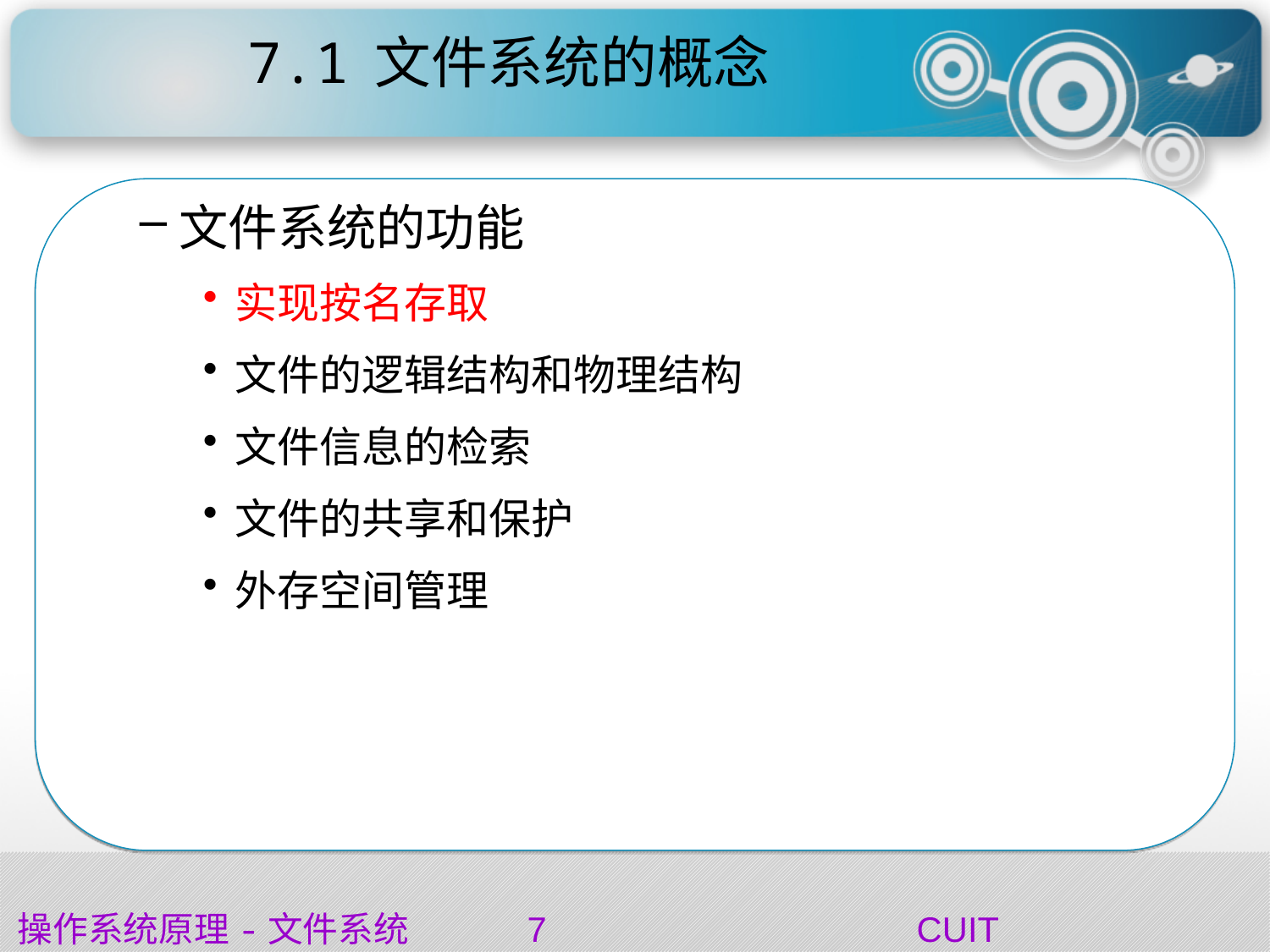

# 7.1	文件系统的概念
文件系统的功能
实现按名存取
文件的逻辑结构和物理结构
文件信息的检索
文件的共享和保护
外存空间管理